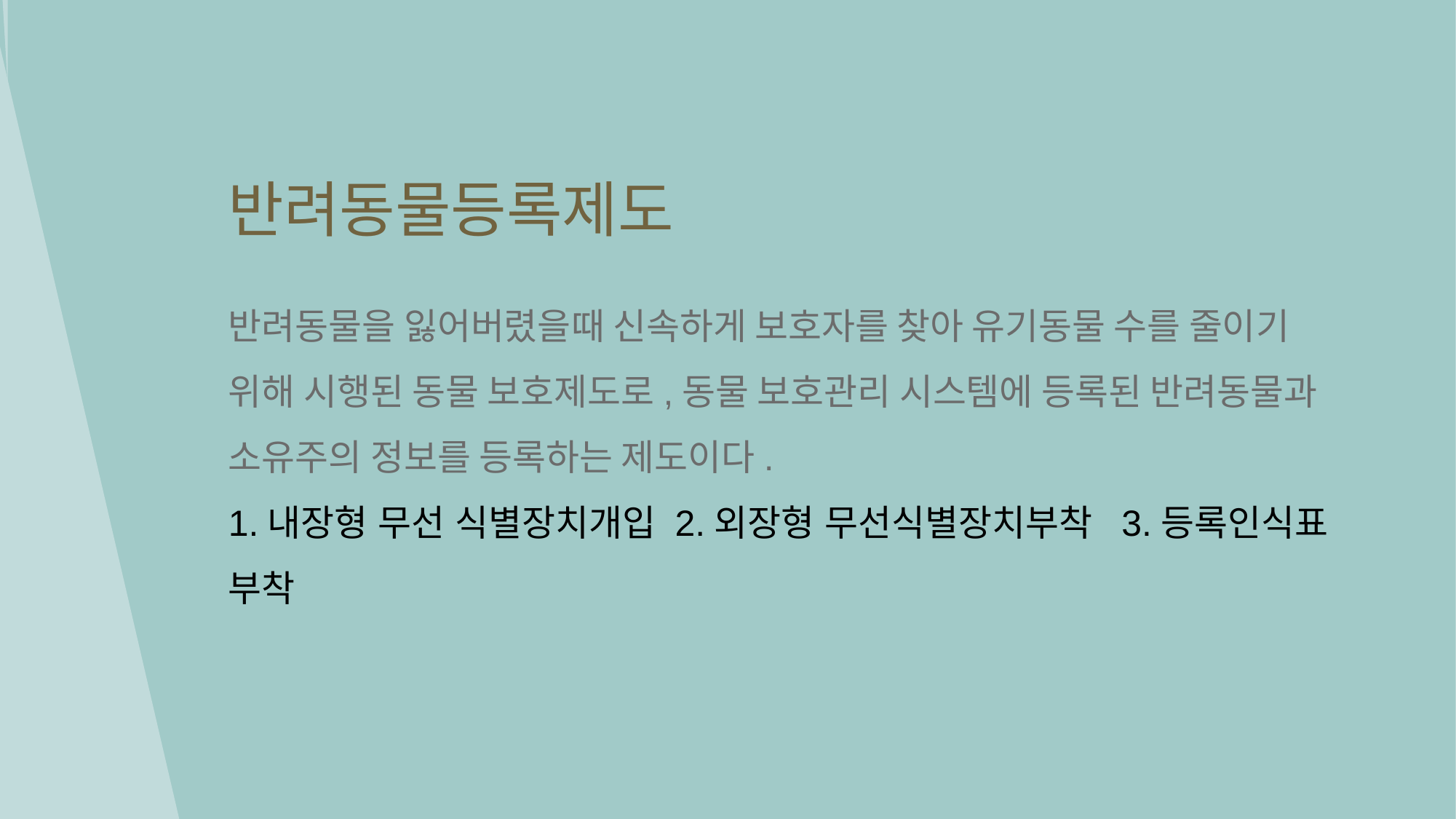

반려동물등록제도
반려동물을 잃어버렸을때 신속하게 보호자를 찾아 유기동물 수를 줄이기 위해 시행된 동물 보호제도로,동물 보호관리 시스템에 등록된 반려동물과 소유주의 정보를 등록하는 제도이다.
1.내장형 무선 식별장치개입 2.외장형 무선식별장치부착  3.등록인식표 부착